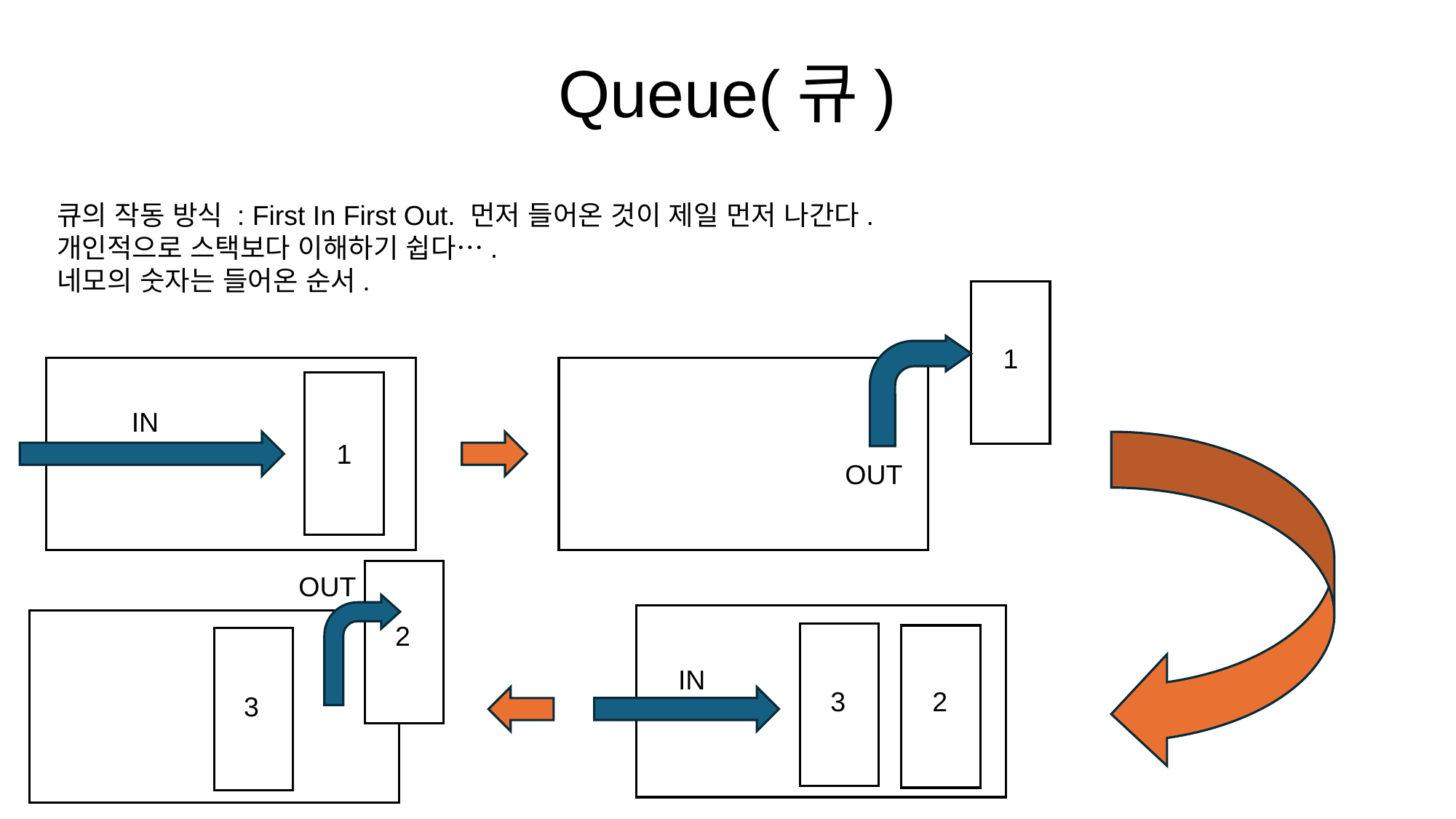

# Queue(큐)
큐의 작동 방식 : First In First Out. 먼저 들어온 것이 제일 먼저 나간다.
개인적으로 스택보다 이해하기 쉽다….
네모의 숫자는 들어온 순서.

1

IN

1

OUT

OUT

2

IN
3
2
3